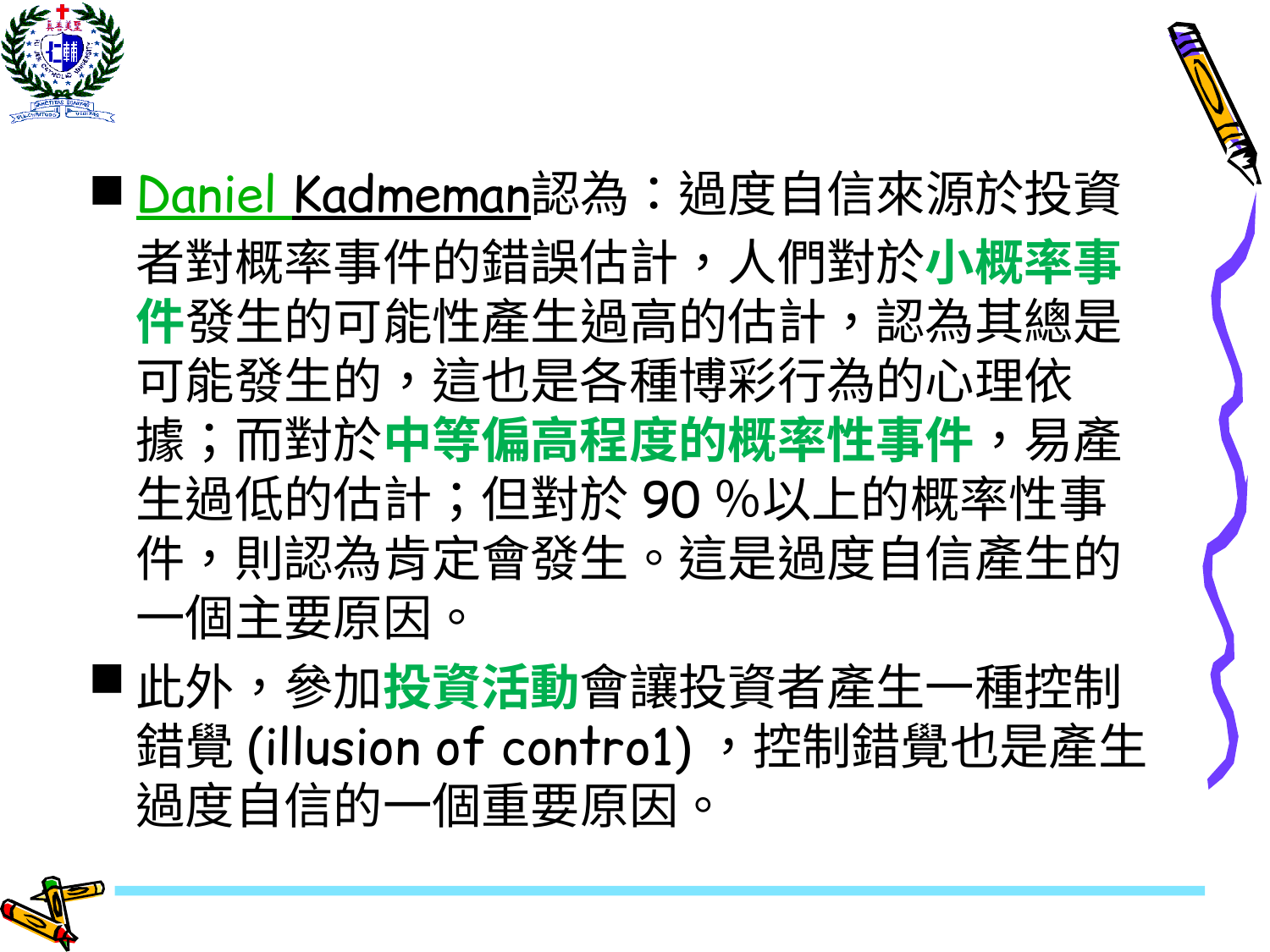

#
Daniel Kadmeman認為：過度自信來源於投資者對概率事件的錯誤估計，人們對於小概率事件發生的可能性產生過高的估計，認為其總是可能發生的，這也是各種博彩行為的心理依據；而對於中等偏高程度的概率性事件，易產生過低的估計；但對於90％以上的概率性事件，則認為肯定會發生。這是過度自信產生的一個主要原因。
此外，參加投資活動會讓投資者產生一種控制錯覺(illusion of contro1)，控制錯覺也是產生過度自信的一個重要原因。